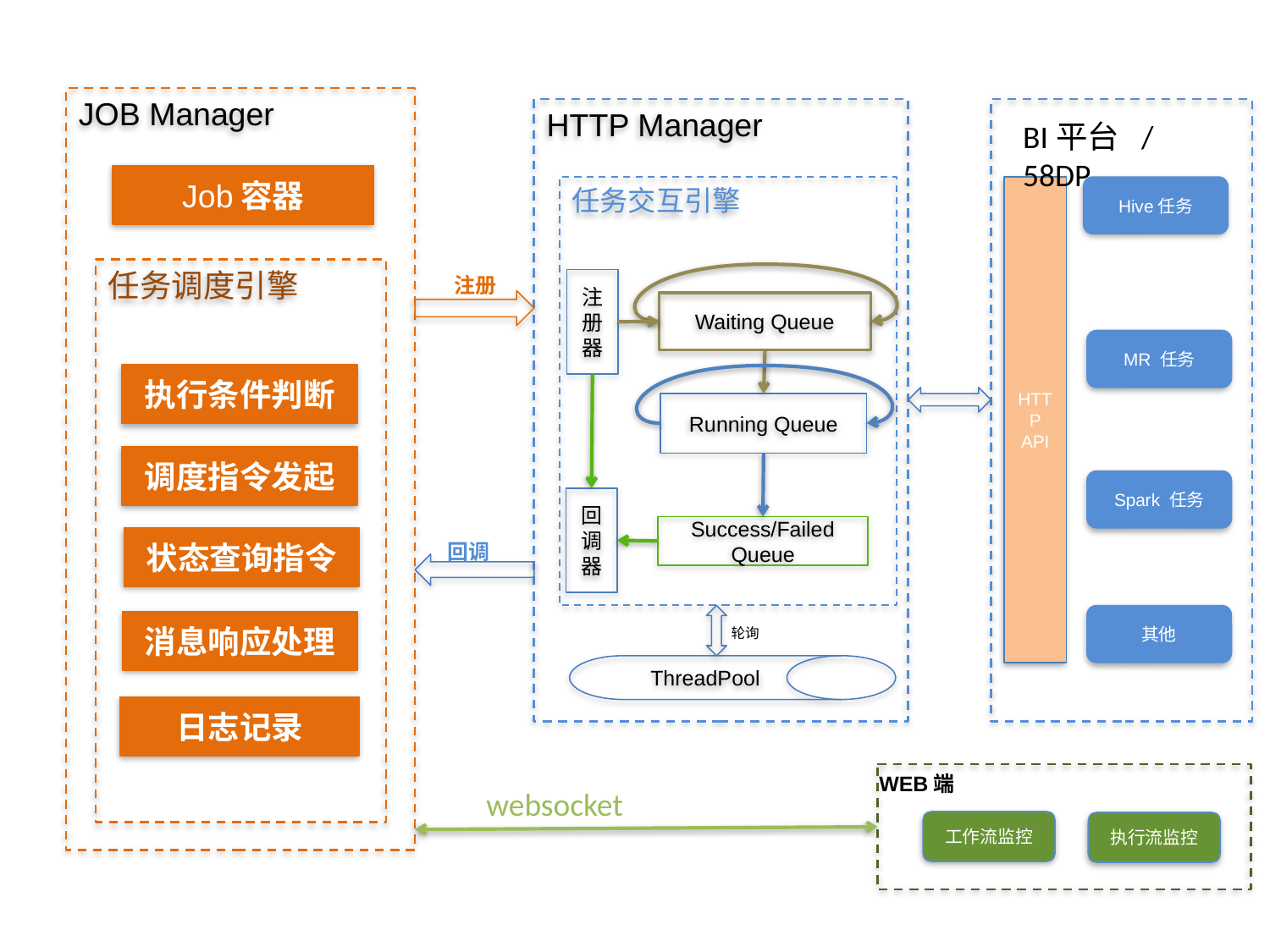

JOB Manager
HTTP Manager

BI平台  /  58DP
Job容器
Hive任务
任务交互引擎
HTTP
API
任务调度引擎
注册
注册器

Waiting Queue
MR 任务
执行条件判断

Running Queue
调度指令发起
Spark 任务
回调器
Success/Failed Queue
状态查询指令
回调

其他
消息响应处理
轮询
ThreadPool
日志记录

WEB端
websocket
工作流监控
执行流监控